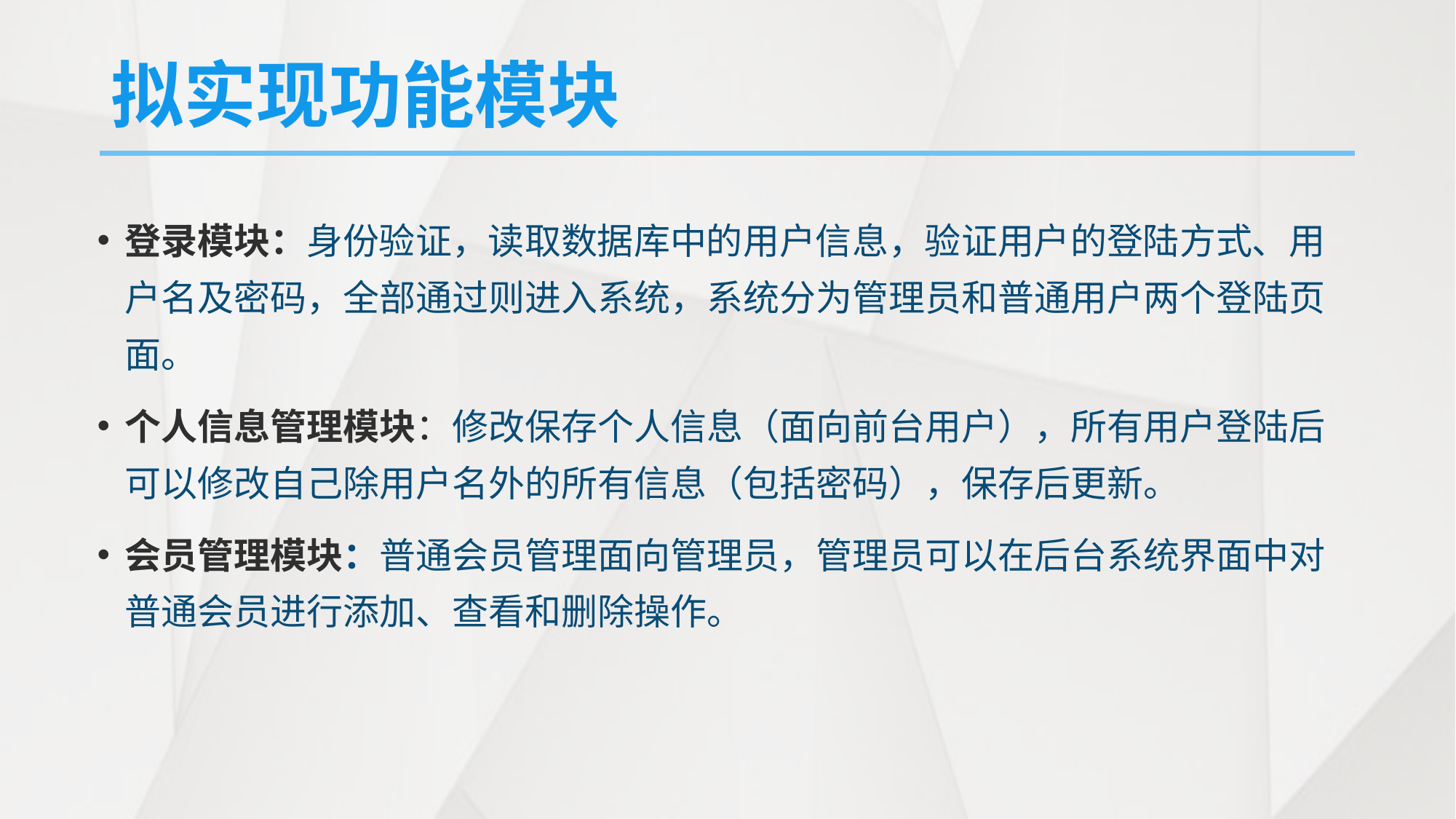

# 拟实现功能模块
登录模块：身份验证，读取数据库中的用户信息，验证用户的登陆方式、用户名及密码，全部通过则进入系统，系统分为管理员和普通用户两个登陆页面。
个人信息管理模块：修改保存个人信息（面向前台用户），所有用户登陆后可以修改自己除用户名外的所有信息（包括密码），保存后更新。
会员管理模块：普通会员管理面向管理员，管理员可以在后台系统界面中对普通会员进行添加、查看和删除操作。